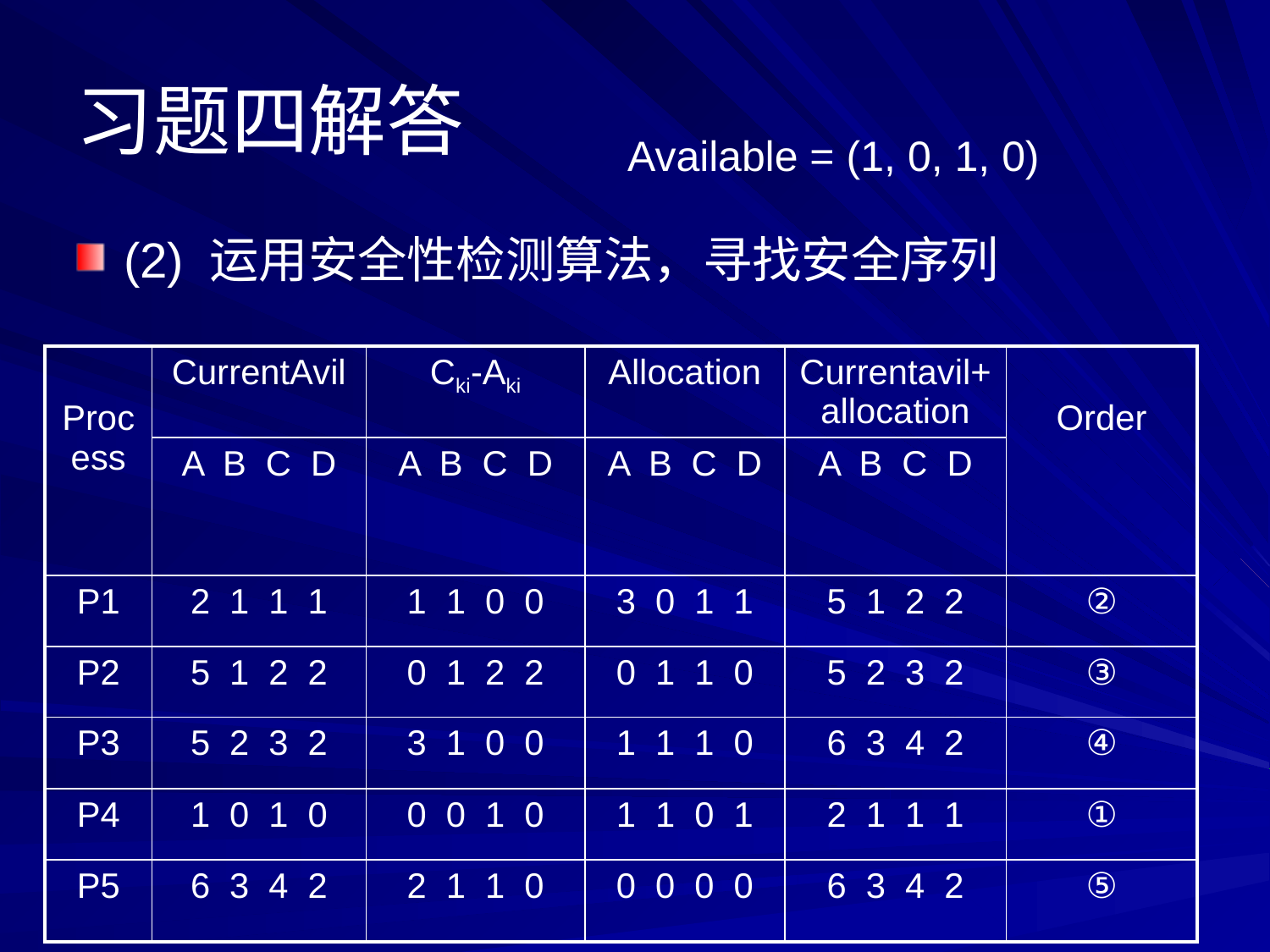

习题四解答
Available = (1, 0, 1, 0)
(2) 运用安全性检测算法，寻找安全序列
| Process | CurrentAvil | Cki-Aki | Allocation | Currentavil+allocation | Order |
| --- | --- | --- | --- | --- | --- |
|  | A B C D | A B C D | A B C D | A B C D |  |
| P1 | 2 1 1 1 | 1 1 0 0 | 3 0 1 1 | 5 1 2 2 | ② |
| P2 | 5 1 2 2 | 0 1 2 2 | 0 1 1 0 | 5 2 3 2 | ③ |
| P3 | 5 2 3 2 | 3 1 0 0 | 1 1 1 0 | 6 3 4 2 | ④ |
| P4 | 1 0 1 0 | 0 0 1 0 | 1 1 0 1 | 2 1 1 1 | ① |
| P5 | 6 3 4 2 | 2 1 1 0 | 0 0 0 0 | 6 3 4 2 | ⑤ |